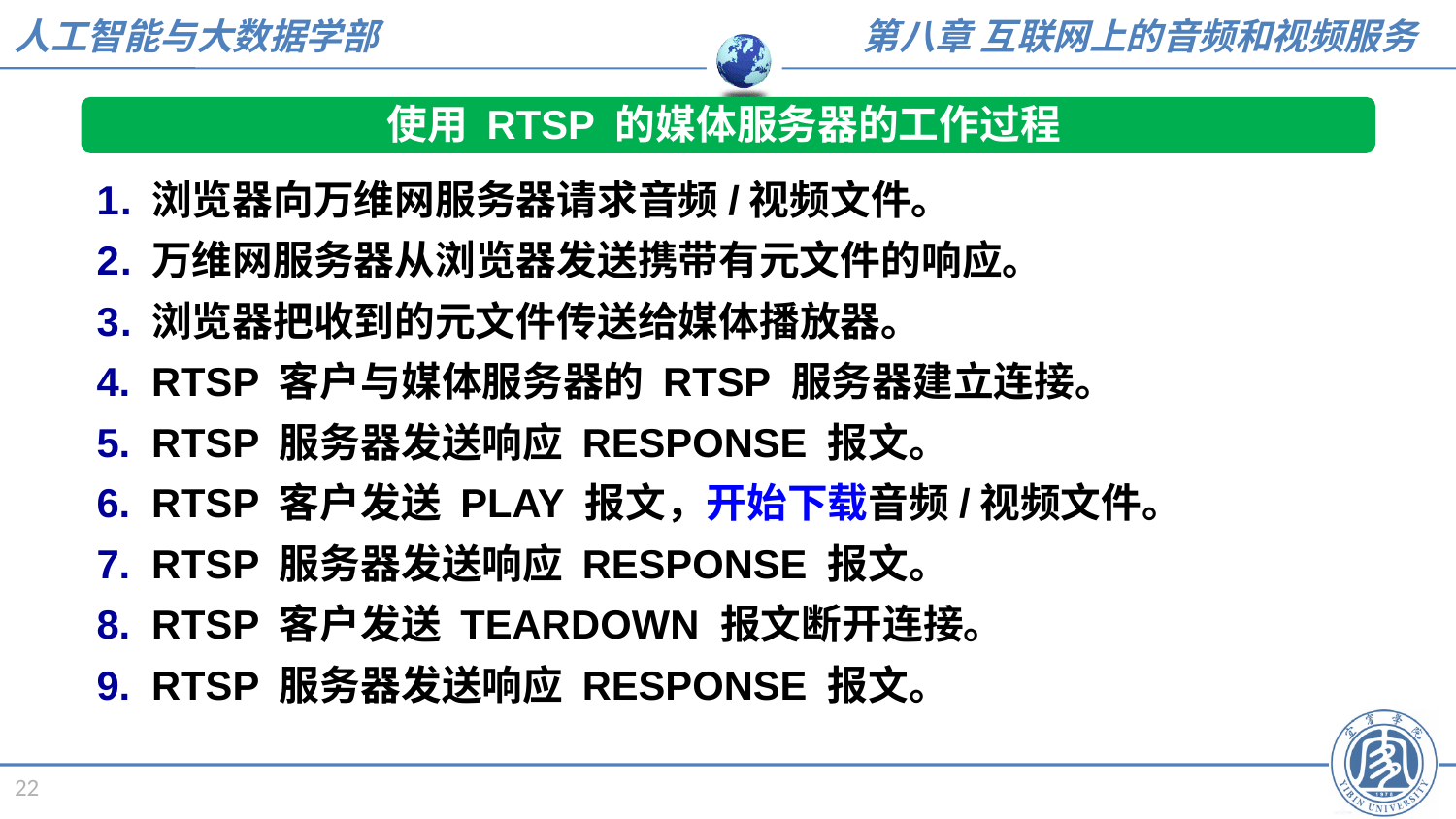

使用 RTSP 的媒体服务器的工作过程

浏览器向万维网服务器请求音频/视频文件。
万维网服务器从浏览器发送携带有元文件的响应。
浏览器把收到的元文件传送给媒体播放器。
RTSP 客户与媒体服务器的 RTSP 服务器建立连接。
RTSP 服务器发送响应 RESPONSE 报文。
RTSP 客户发送 PLAY 报文，开始下载音频/视频文件。
RTSP 服务器发送响应 RESPONSE 报文。
RTSP 客户发送 TEARDOWN 报文断开连接。
RTSP 服务器发送响应 RESPONSE 报文。
22